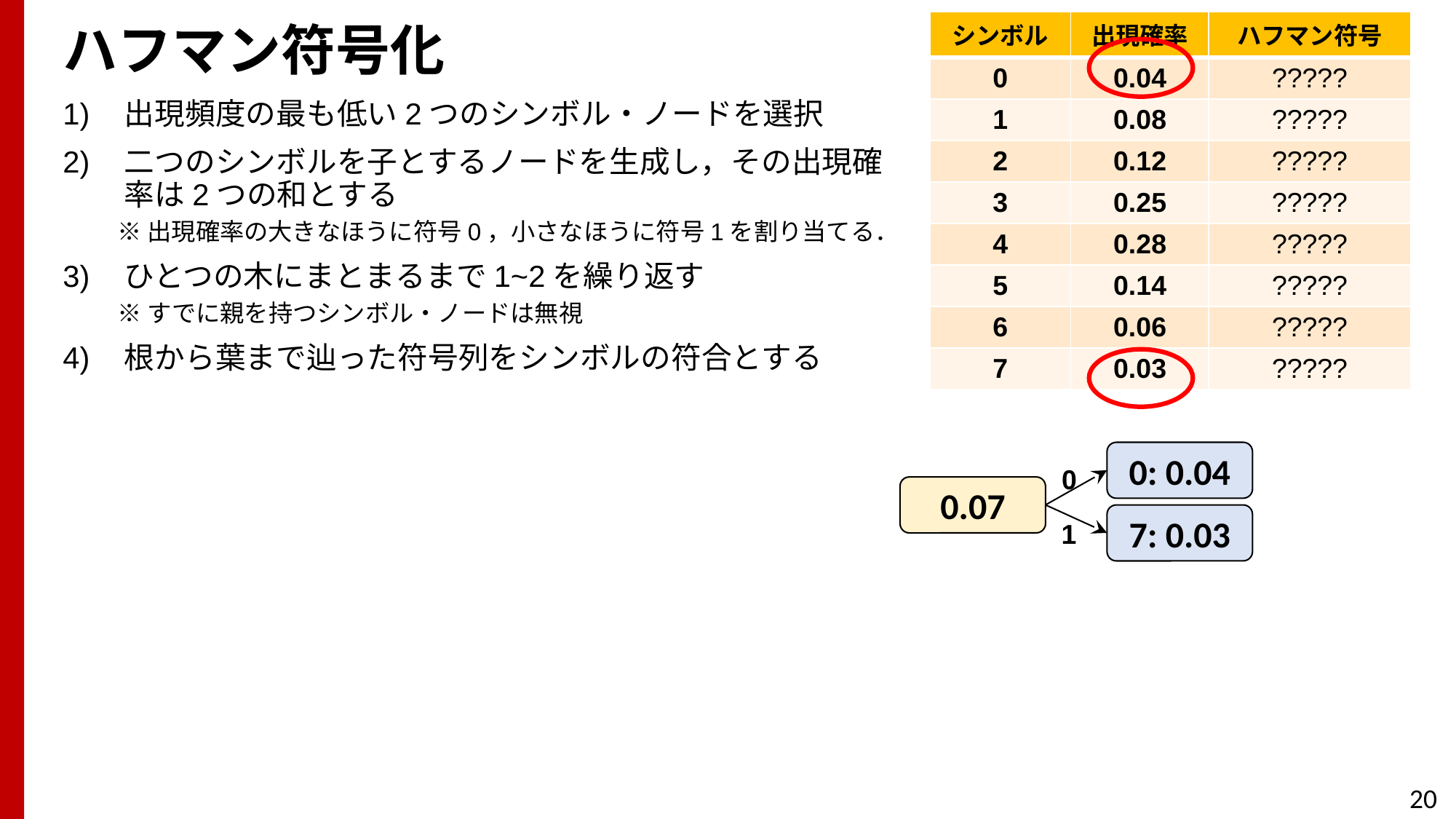

# ハフマン符号化
| シンボル | 出現確率 | ハフマン符号 |
| --- | --- | --- |
| 0 | 0.04 | ????? |
| 1 | 0.08 | ????? |
| 2 | 0.12 | ????? |
| 3 | 0.25 | ????? |
| 4 | 0.28 | ????? |
| 5 | 0.14 | ????? |
| 6 | 0.06 | ????? |
| 7 | 0.03 | ????? |

出現頻度の最も低い2つのシンボル・ノードを選択
二つのシンボルを子とするノードを生成し，その出現確率は2つの和とする
※出現確率の大きなほうに符号0，小さなほうに符号1を割り当てる．
ひとつの木にまとまるまで1~2を繰り返す
※すでに親を持つシンボル・ノードは無視
根から葉まで辿った符号列をシンボルの符合とする

0: 0.04
0
0.07
7: 0.03
1
20